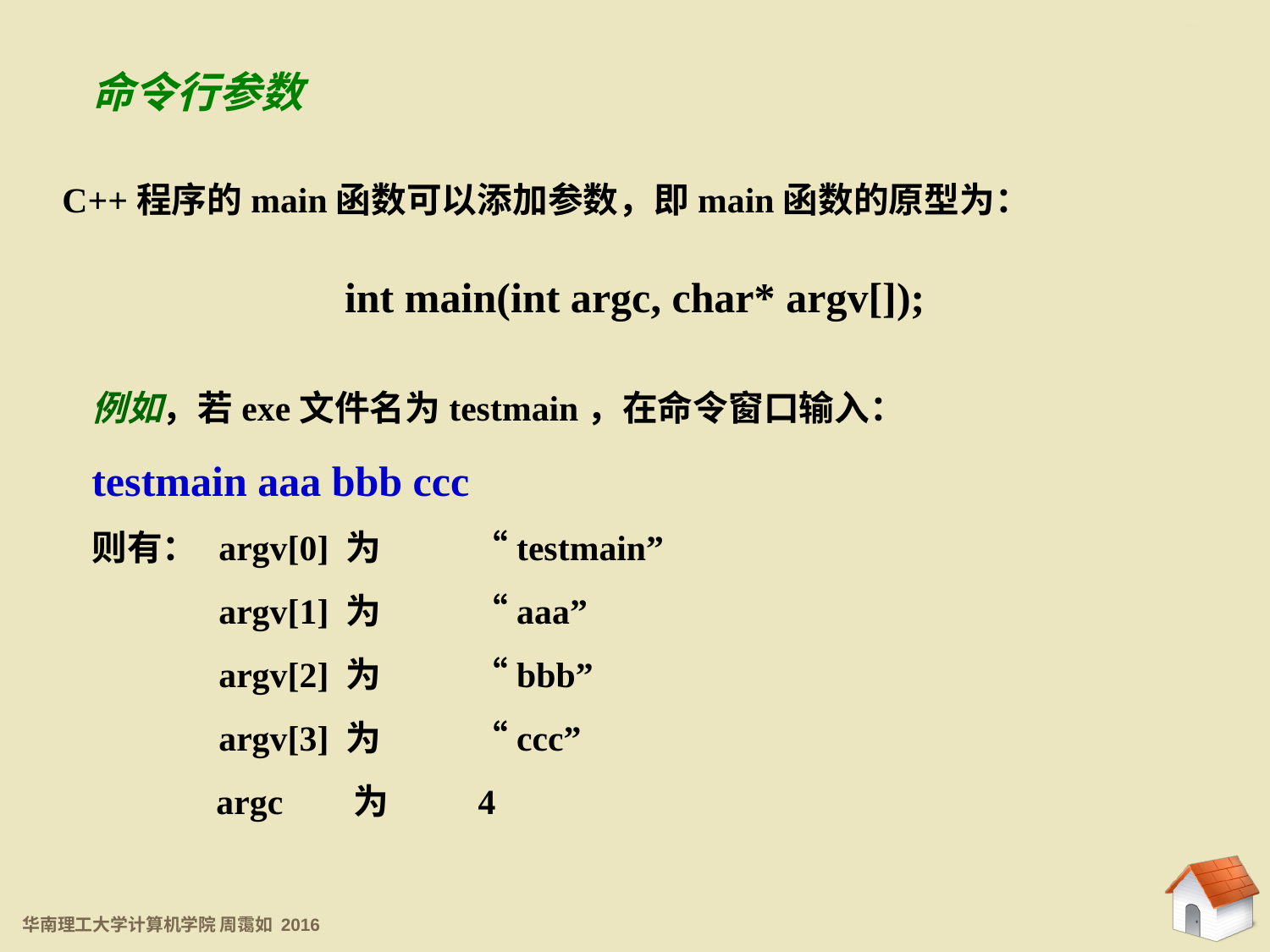

11.5.4  二进制文件
命令行参数
C++程序的main函数可以添加参数，即main函数的原型为：
int main(int argc, char* argv[]);
例如，若exe文件名为testmain，在命令窗口输入：
testmain aaa bbb ccc
则有：	argv[0]	为	“testmain”
	argv[1]	为	“aaa”
	argv[2]	为	“bbb”
	argv[3]	为	“ccc”
              argc       为          4